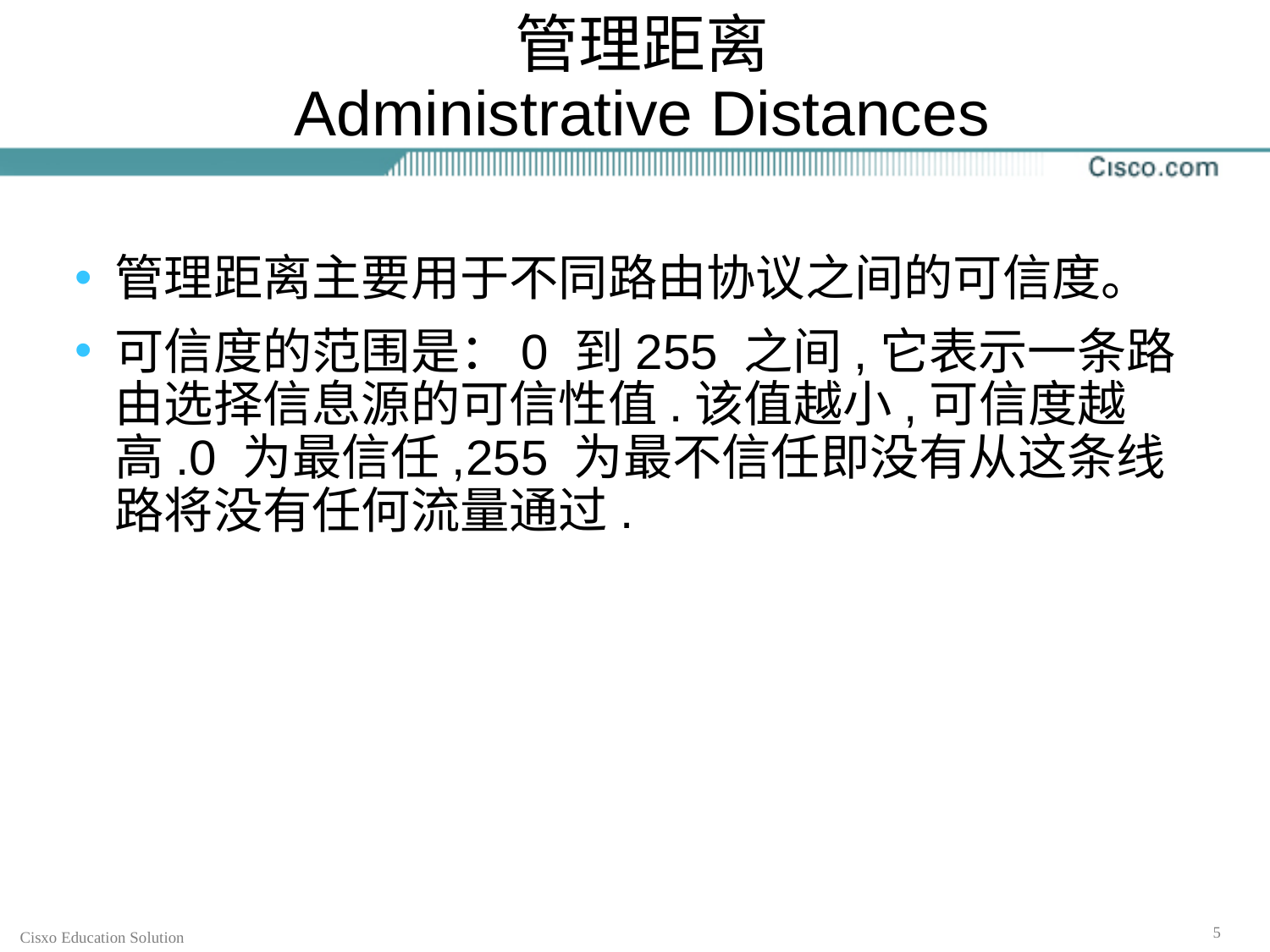

# 管理距离 Administrative Distances
管理距离主要用于不同路由协议之间的可信度。
可信度的范围是：0 到255 之间,它表示一条路由选择信息源的可信性值.该值越小,可信度越高.0 为最信任,255 为最不信任即没有从这条线路将没有任何流量通过.